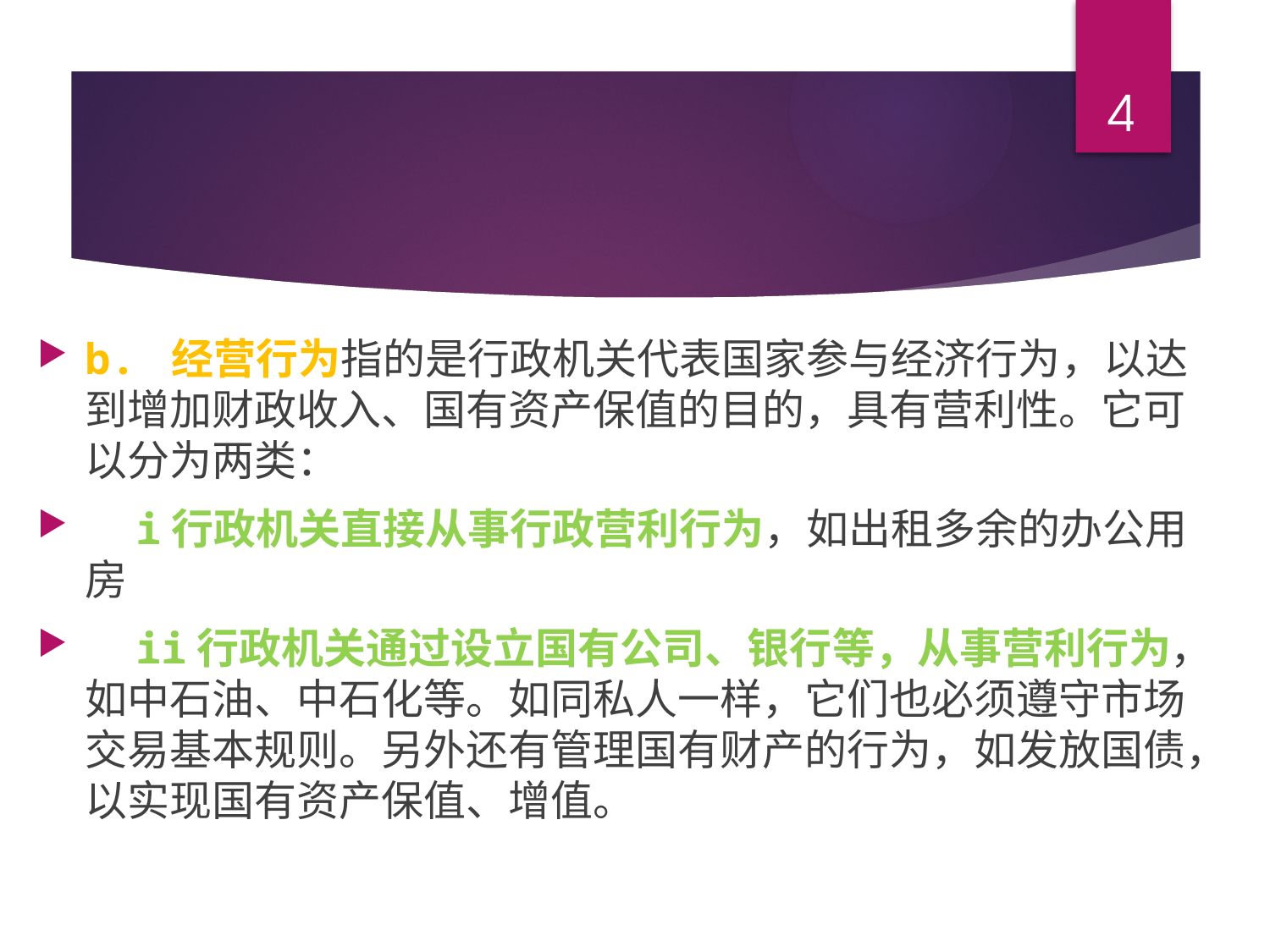

4
#
b. 经营行为指的是行政机关代表国家参与经济行为，以达到增加财政收入、国有资产保值的目的，具有营利性。它可以分为两类：
  i行政机关直接从事行政营利行为，如出租多余的办公用房
  ii行政机关通过设立国有公司、银行等，从事营利行为，如中石油、中石化等。如同私人一样，它们也必须遵守市场交易基本规则。另外还有管理国有财产的行为，如发放国债，以实现国有资产保值、增值。